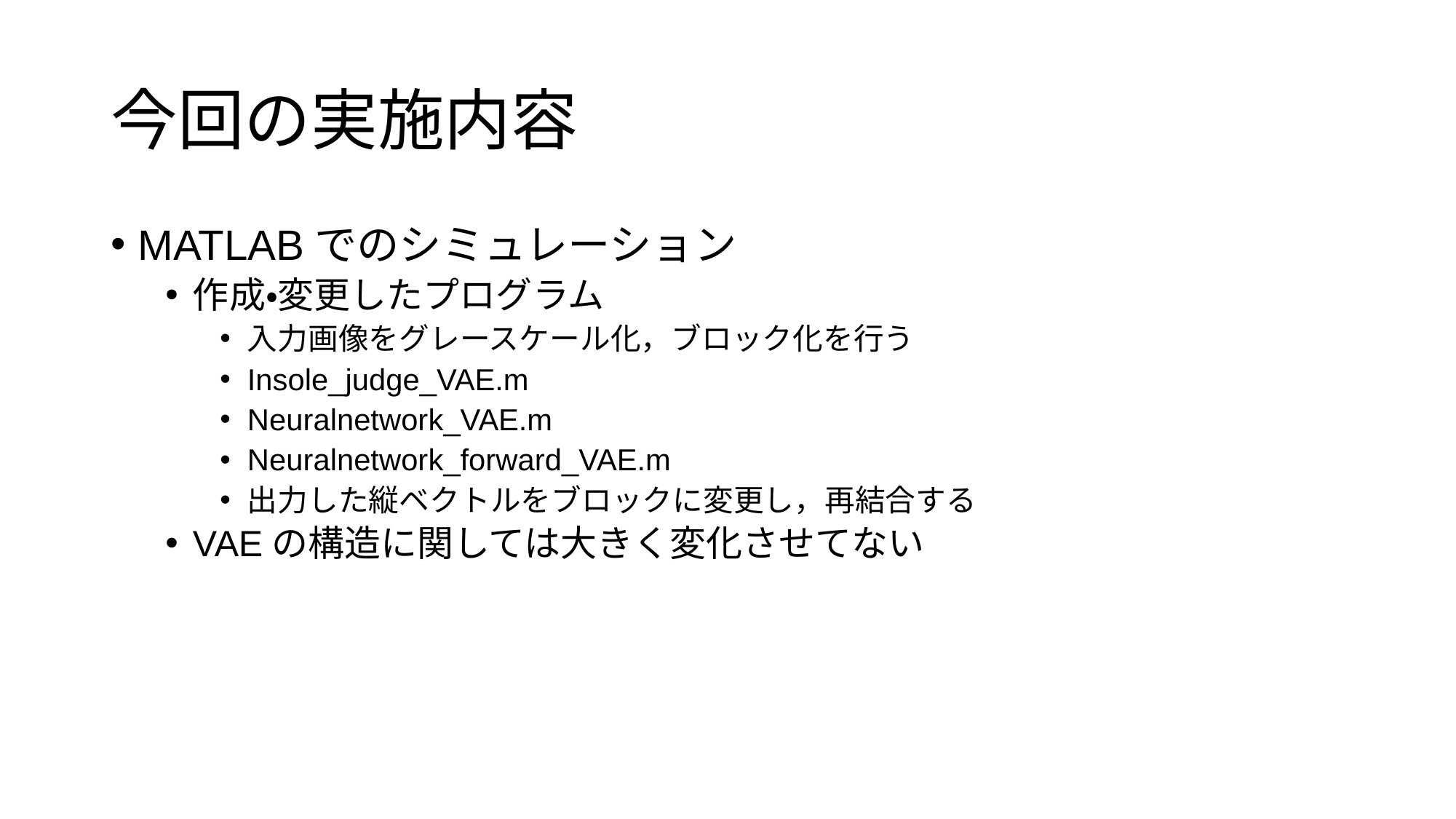

# 今回の実施内容
MATLABでのシミュレーション
作成・変更したプログラム
入力画像をグレースケール化，ブロック化を行う
Insole_judge_VAE.m
Neuralnetwork_VAE.m
Neuralnetwork_forward_VAE.m
出力した縦ベクトルをブロックに変更し，再結合する
VAEの構造に関しては大きく変化させてない